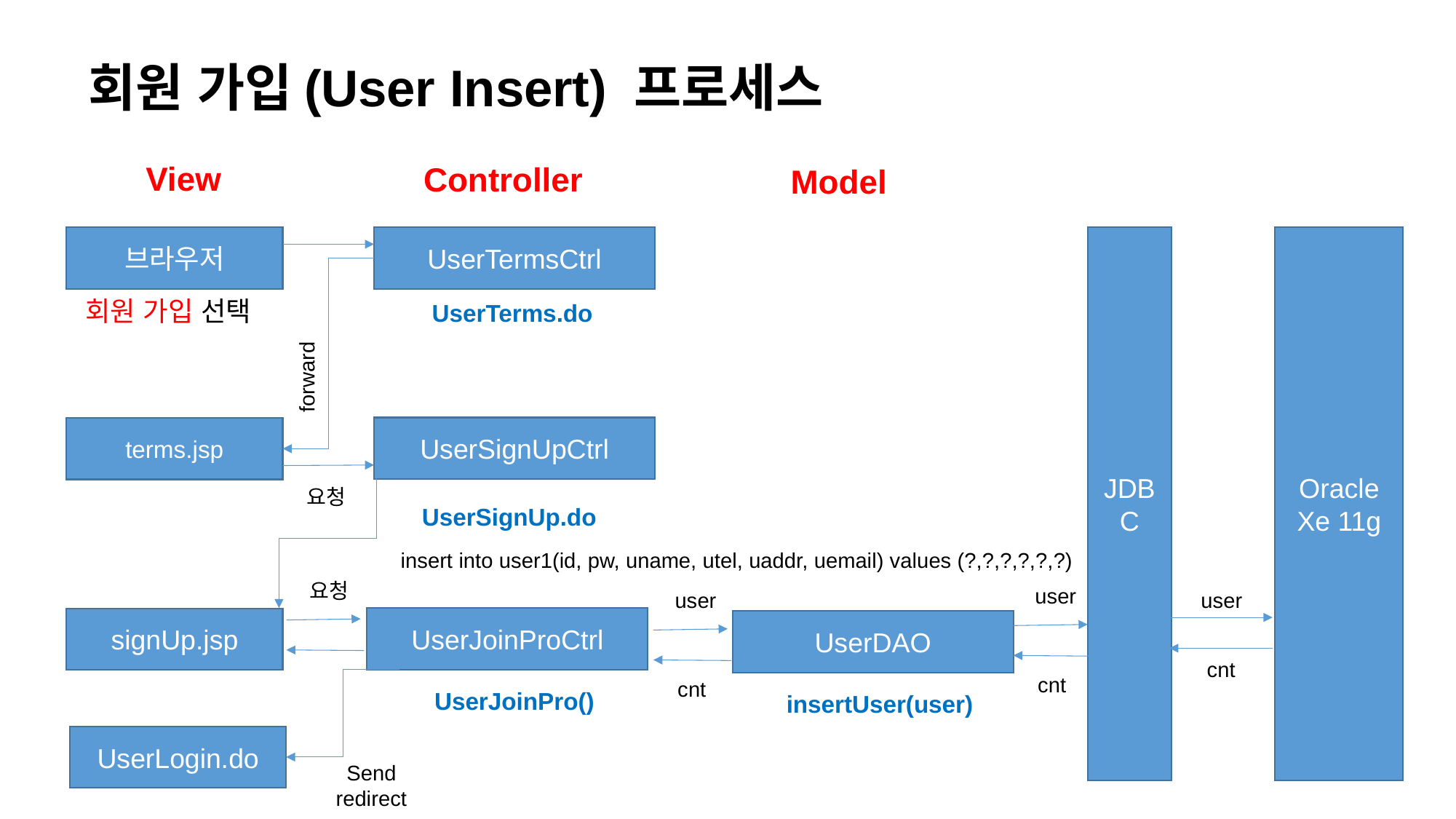

회원 가입(User Insert) 프로세스
View
Controller
Model
JDBC
Oracle
Xe 11g
브라우저
UserTermsCtrl
회원 가입 선택
UserTerms.do
forward
UserSignUpCtrl
terms.jsp
요청
UserSignUp.do
insert into user1(id, pw, uname, utel, uaddr, uemail) values (?,?,?,?,?,?)
요청
user
user
user
UserJoinProCtrl
signUp.jsp
UserDAO
cnt
cnt
cnt
UserJoinPro()
insertUser(user)
UserLogin.do
Send
redirect